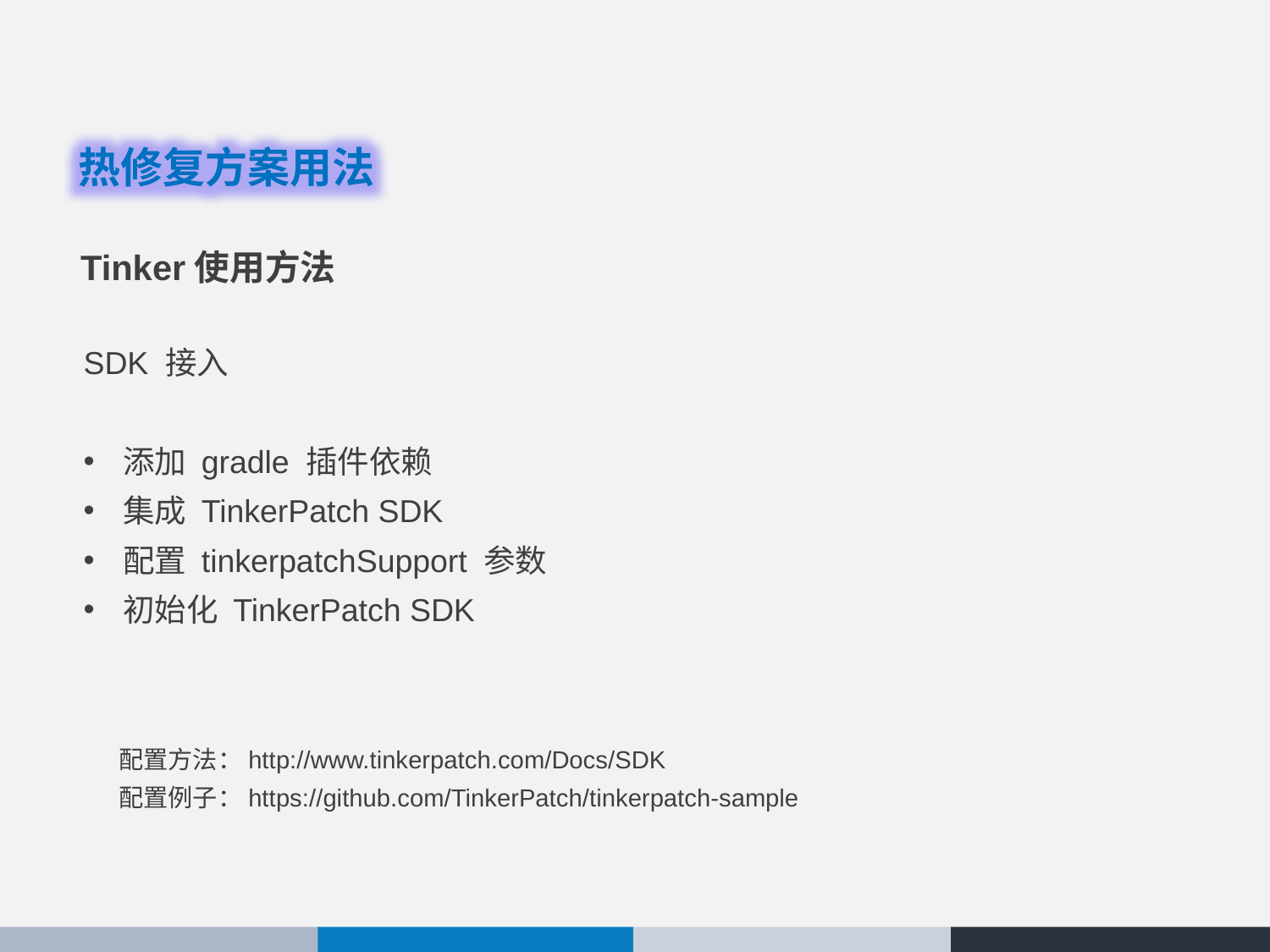

热修复方案用法
Tinker使用方法
SDK 接入

添加 gradle 插件依赖
集成 TinkerPatch SDK
配置 tinkerpatchSupport 参数
初始化 TinkerPatch SDK
配置方法：http://www.tinkerpatch.com/Docs/SDK
配置例子：https://github.com/TinkerPatch/tinkerpatch-sample